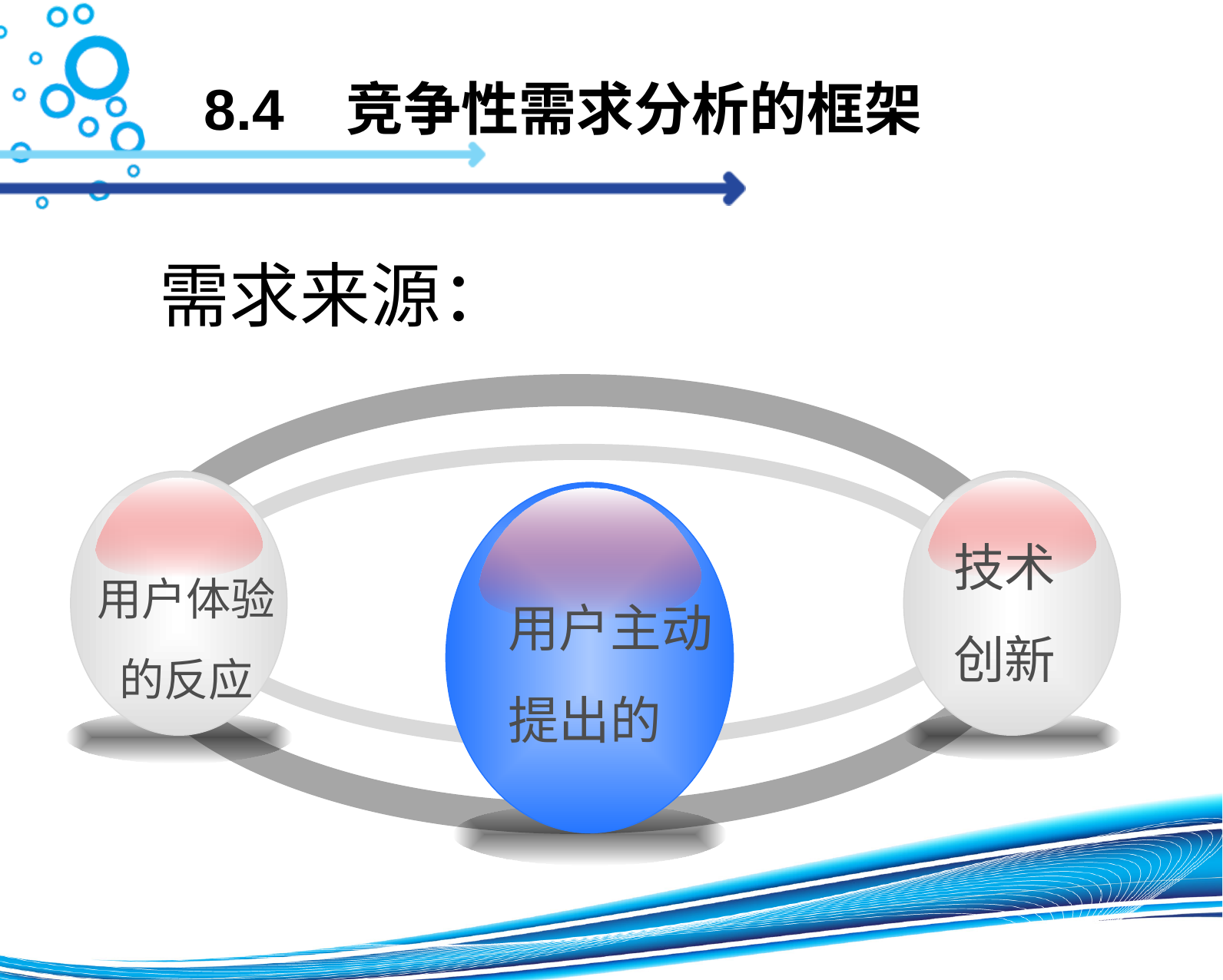

# 8.4   竞争性需求分析的框架
需求来源：

技术
创新
用户体验的反应
用户主动提出的